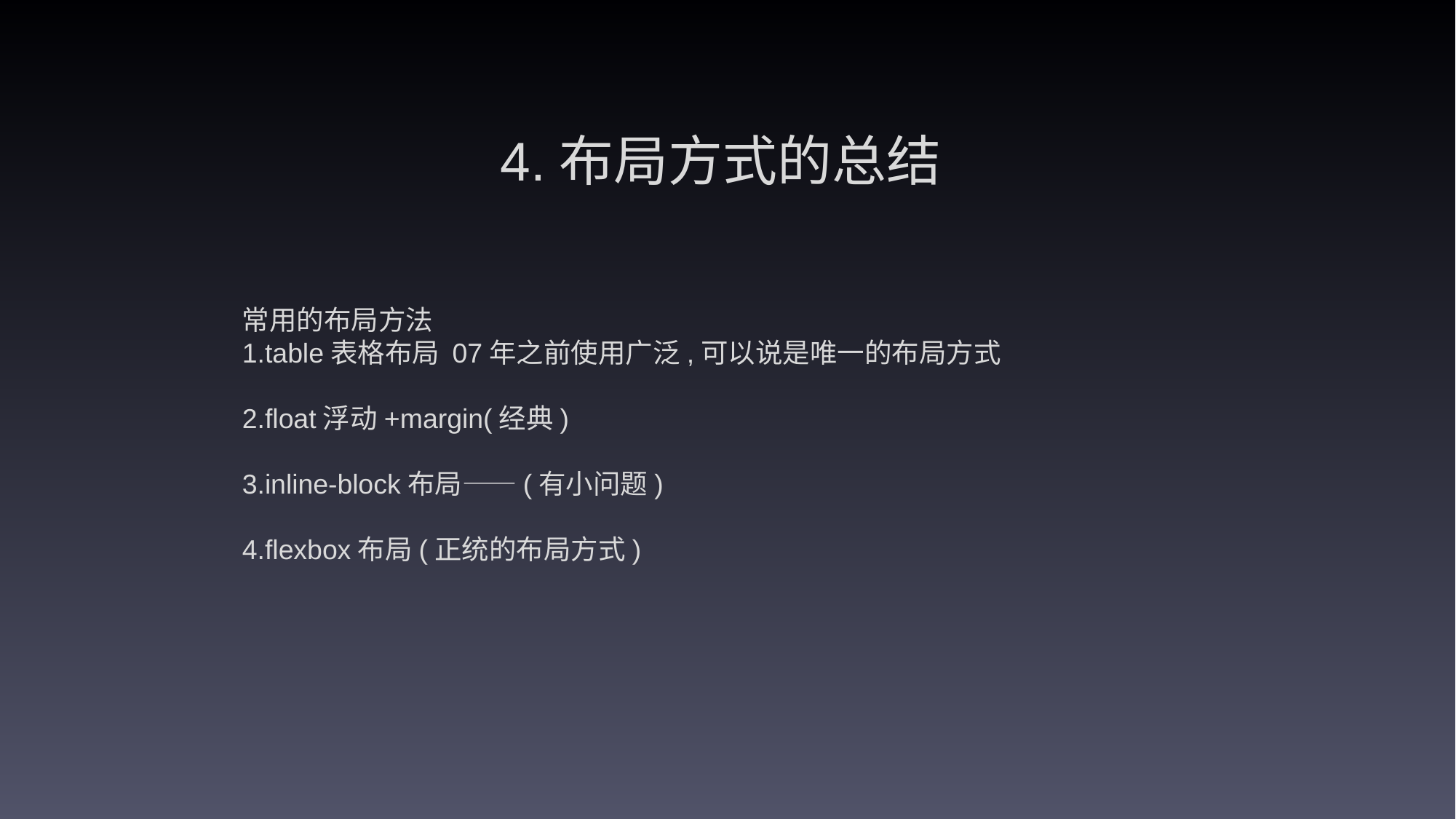

4.布局方式的总结
常用的布局方法
1.table表格布局 07年之前使用广泛,可以说是唯一的布局方式

2.float浮动+margin(经典)

3.inline-block布局——(有小问题)

4.flexbox布局(正统的布局方式)